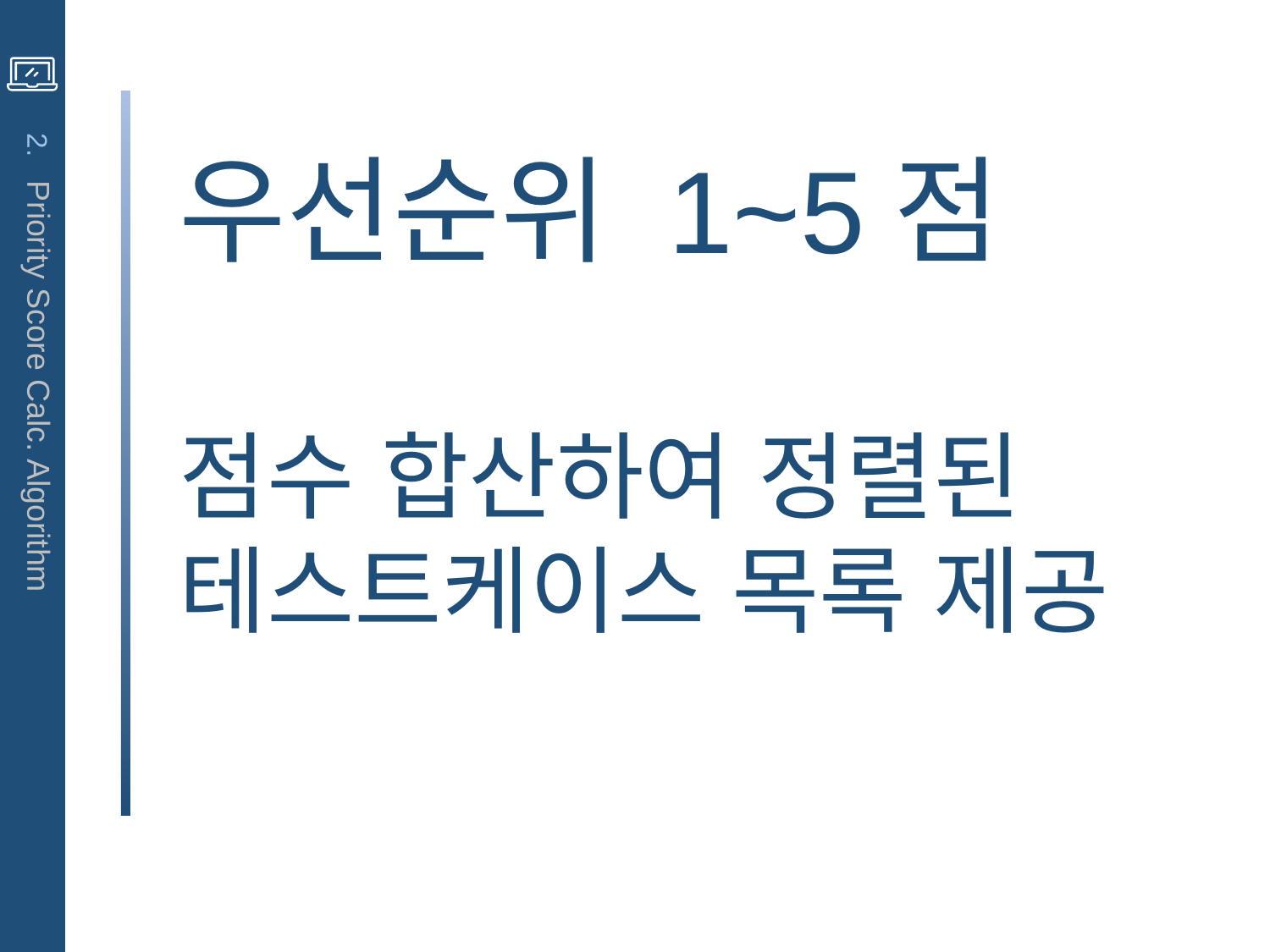

2.   Priority Score Calc. Algorithm
우선순위 1~5점

점수 합산하여 정렬된 테스트케이스 목록 제공